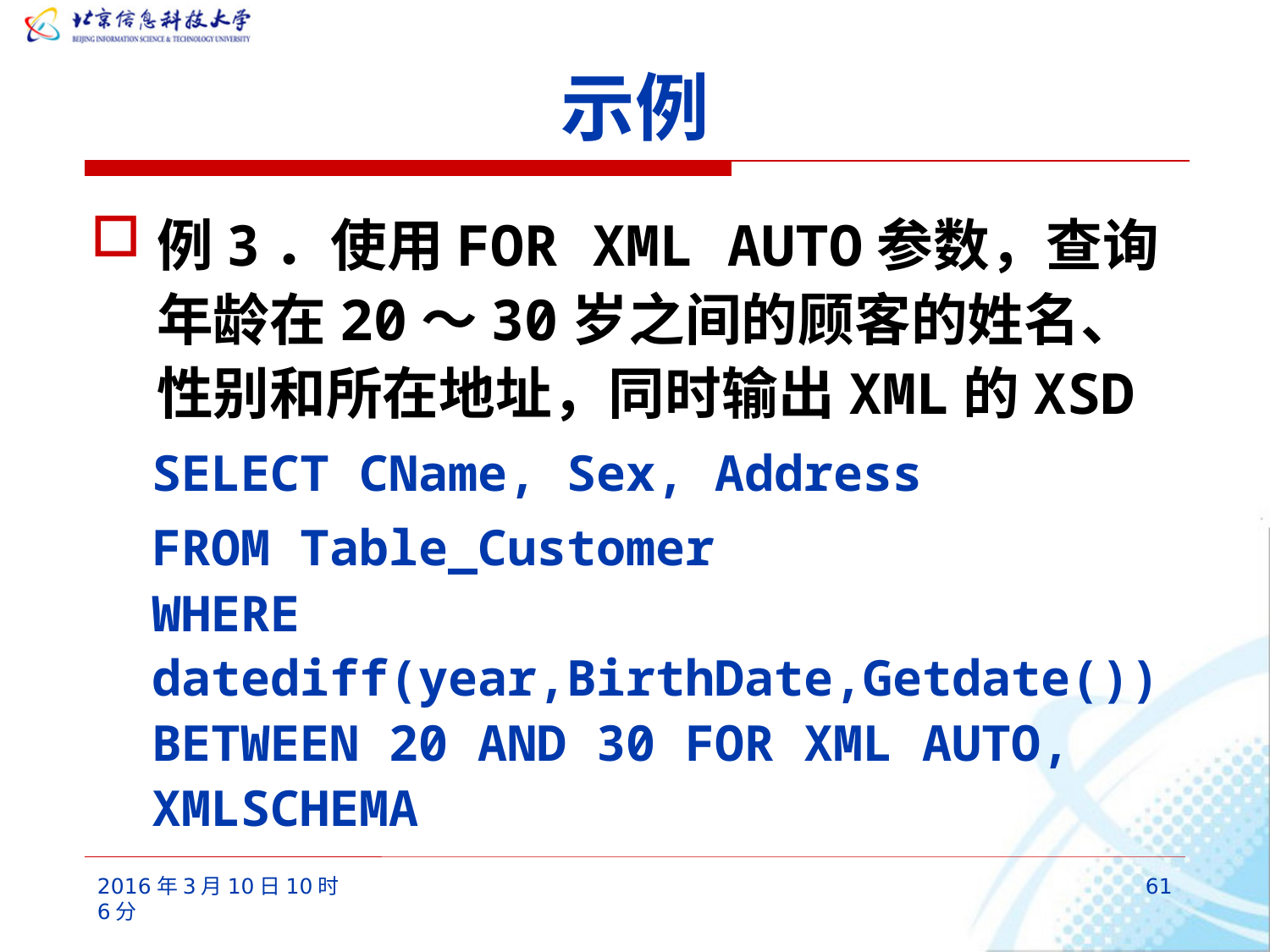

# 示例
例3．使用FOR XML AUTO参数，查询年龄在20～30岁之间的顾客的姓名、性别和所在地址，同时输出XML的XSD
SELECT CName, Sex, Address
FROM Table_Customer
WHERE datediff(year,BirthDate,Getdate()) BETWEEN 20 AND 30 FOR XML AUTO, XMLSCHEMA
2016年3月10日10时6分
61